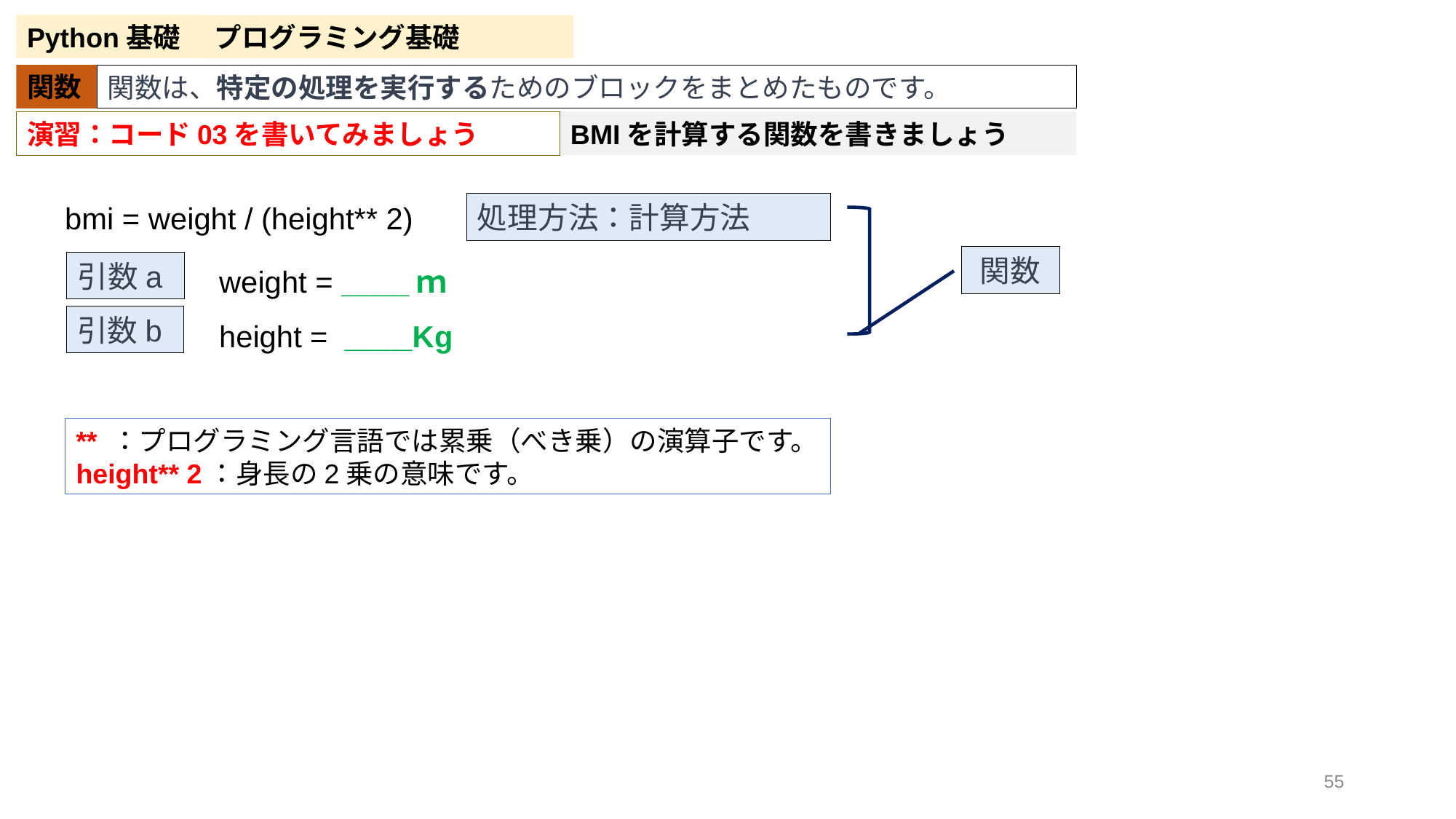

Python基礎
プログラミング基礎
関数
関数は、特定の処理を実行するためのブロックをまとめたものです。
BMIを計算する関数を書きましょう
演習：コード03を書いてみましょう
処理方法：計算方法
bmi = weight / (height** 2)

weight = ____ｍ
height =  ____Kg
関数
引数a
引数b
** ：プログラミング言語では累乗（べき乗）の演算子です。
height** 2：身長の2乗の意味です。
55